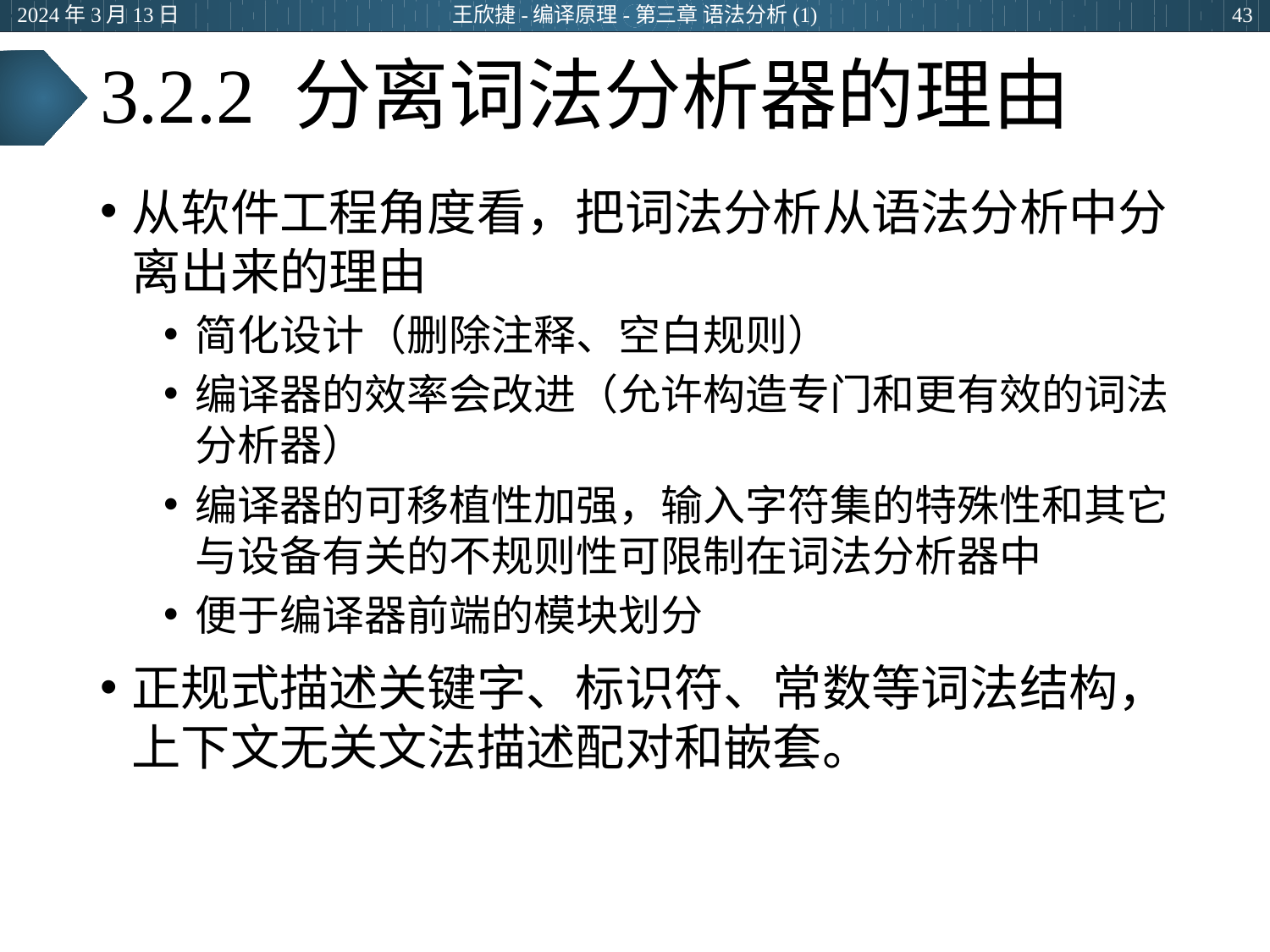

2024年3月13日
王欣捷-编译原理-第三章 语法分析(1)
43
# 3.2.2 分离词法分析器的理由
从软件工程角度看，把词法分析从语法分析中分离出来的理由
简化设计（删除注释、空白规则）
编译器的效率会改进（允许构造专门和更有效的词法分析器）
编译器的可移植性加强，输入字符集的特殊性和其它与设备有关的不规则性可限制在词法分析器中
便于编译器前端的模块划分
正规式描述关键字、标识符、常数等词法结构，上下文无关文法描述配对和嵌套。